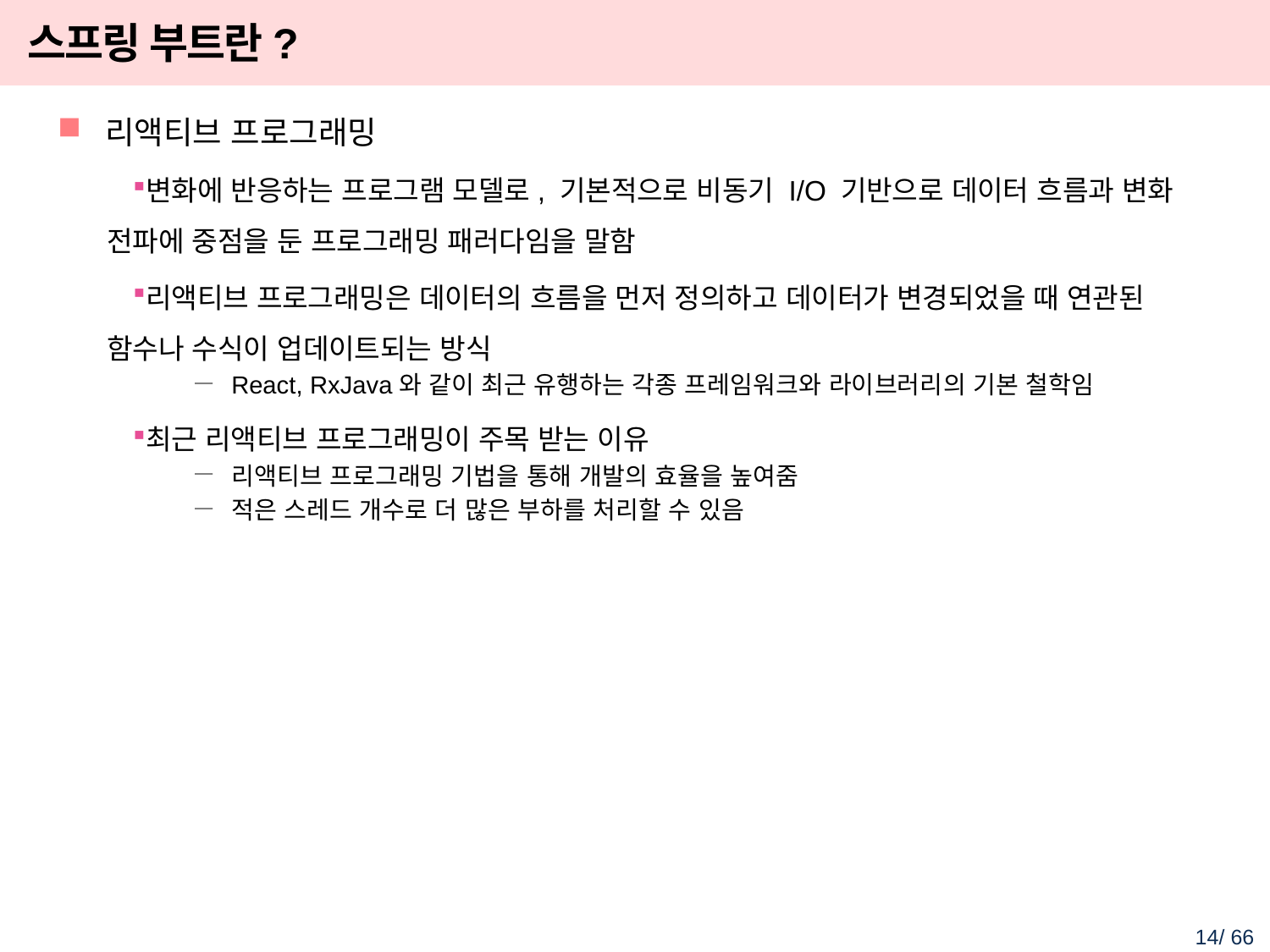

# 스프링 부트란?
리액티브 프로그래밍
변화에 반응하는 프로그램 모델로, 기본적으로 비동기 I/O 기반으로 데이터 흐름과 변화 전파에 중점을 둔 프로그래밍 패러다임을 말함
리액티브 프로그래밍은 데이터의 흐름을 먼저 정의하고 데이터가 변경되었을 때 연관된 함수나 수식이 업데이트되는 방식
React, RxJava와 같이 최근 유행하는 각종 프레임워크와 라이브러리의 기본 철학임
최근 리액티브 프로그래밍이 주목 받는 이유
리액티브 프로그래밍 기법을 통해 개발의 효율을 높여줌
적은 스레드 개수로 더 많은 부하를 처리할 수 있음